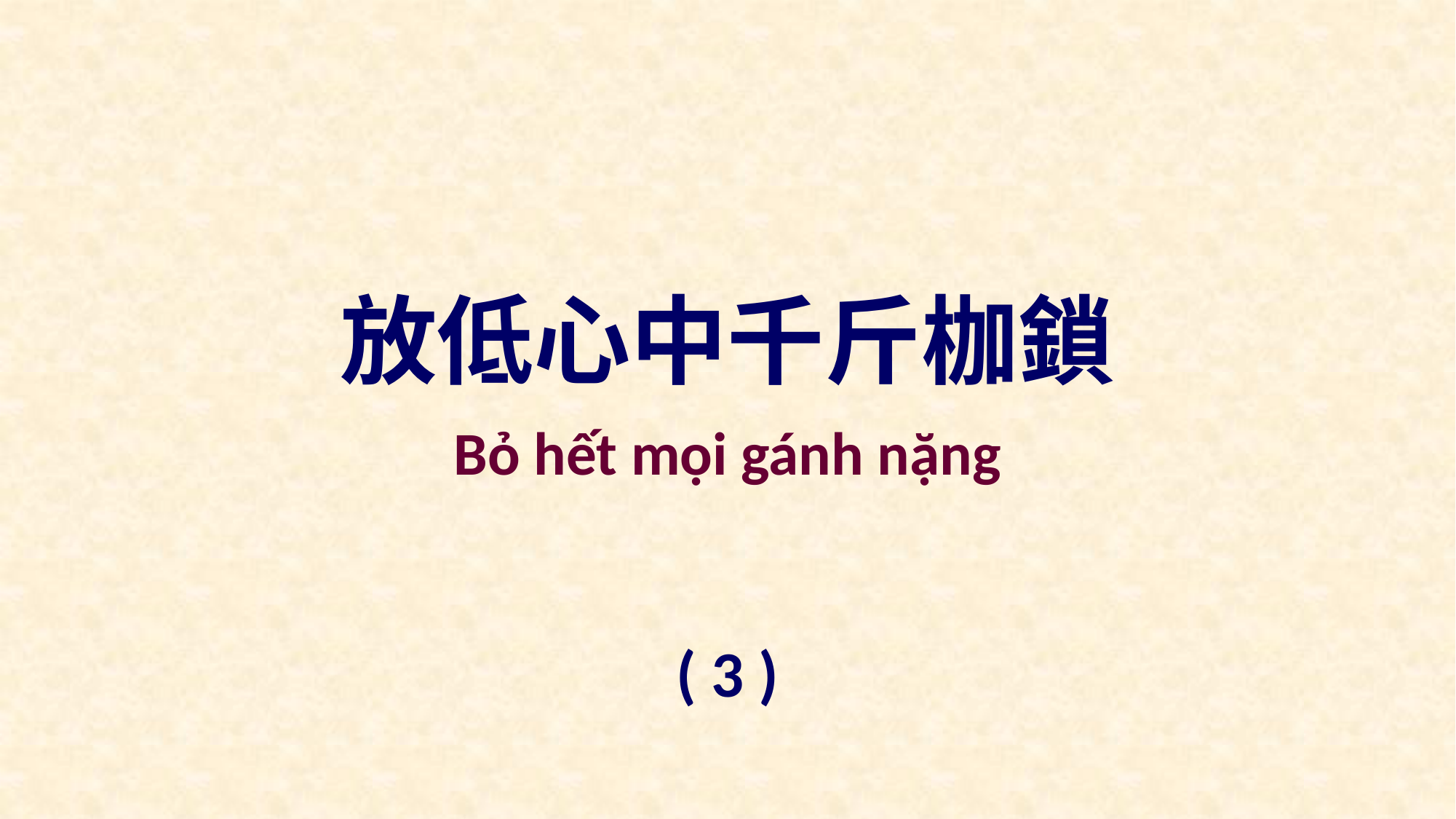

放低心中千斤枷鎖
Bỏ hết mọi gánh nặng
( 3 )